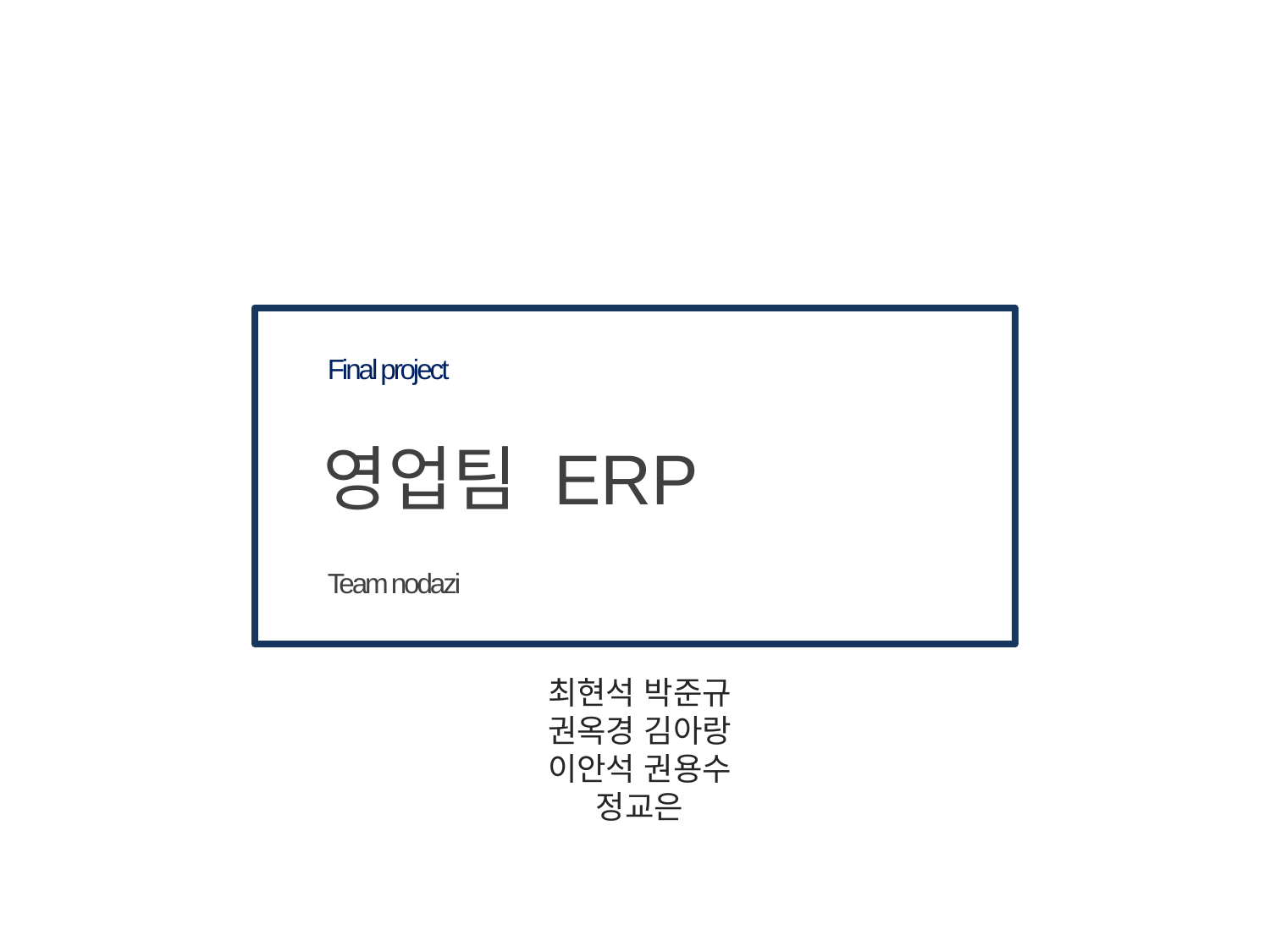

Final project
영업팀 ERP
Team nodazi
최현석 박준규
권옥경 김아랑
이안석 권용수
정교은